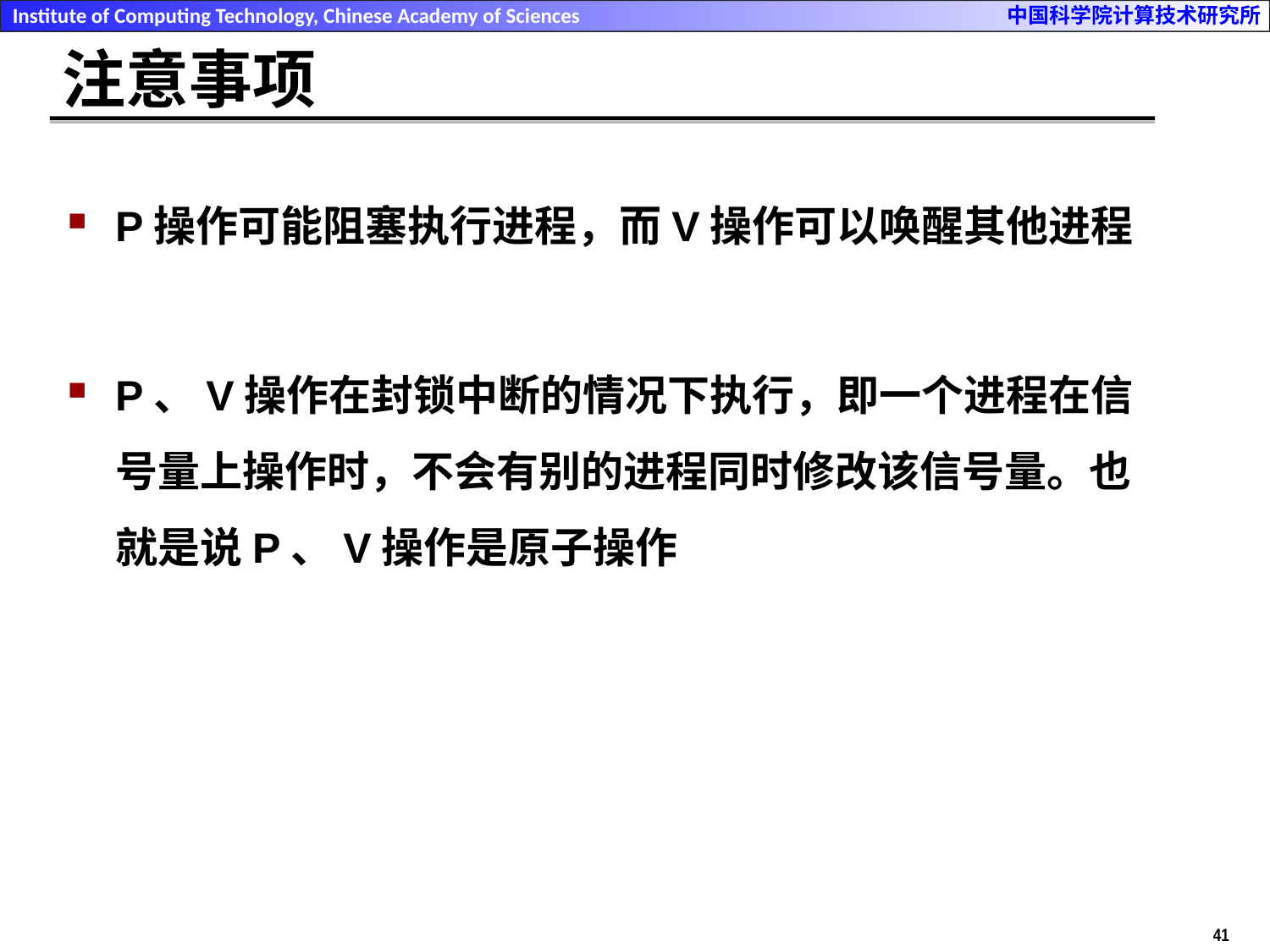

# 注意事项
P操作可能阻塞执行进程，而V操作可以唤醒其他进程

P、V操作在封锁中断的情况下执行，即一个进程在信号量上操作时，不会有别的进程同时修改该信号量。也就是说P、V操作是原子操作